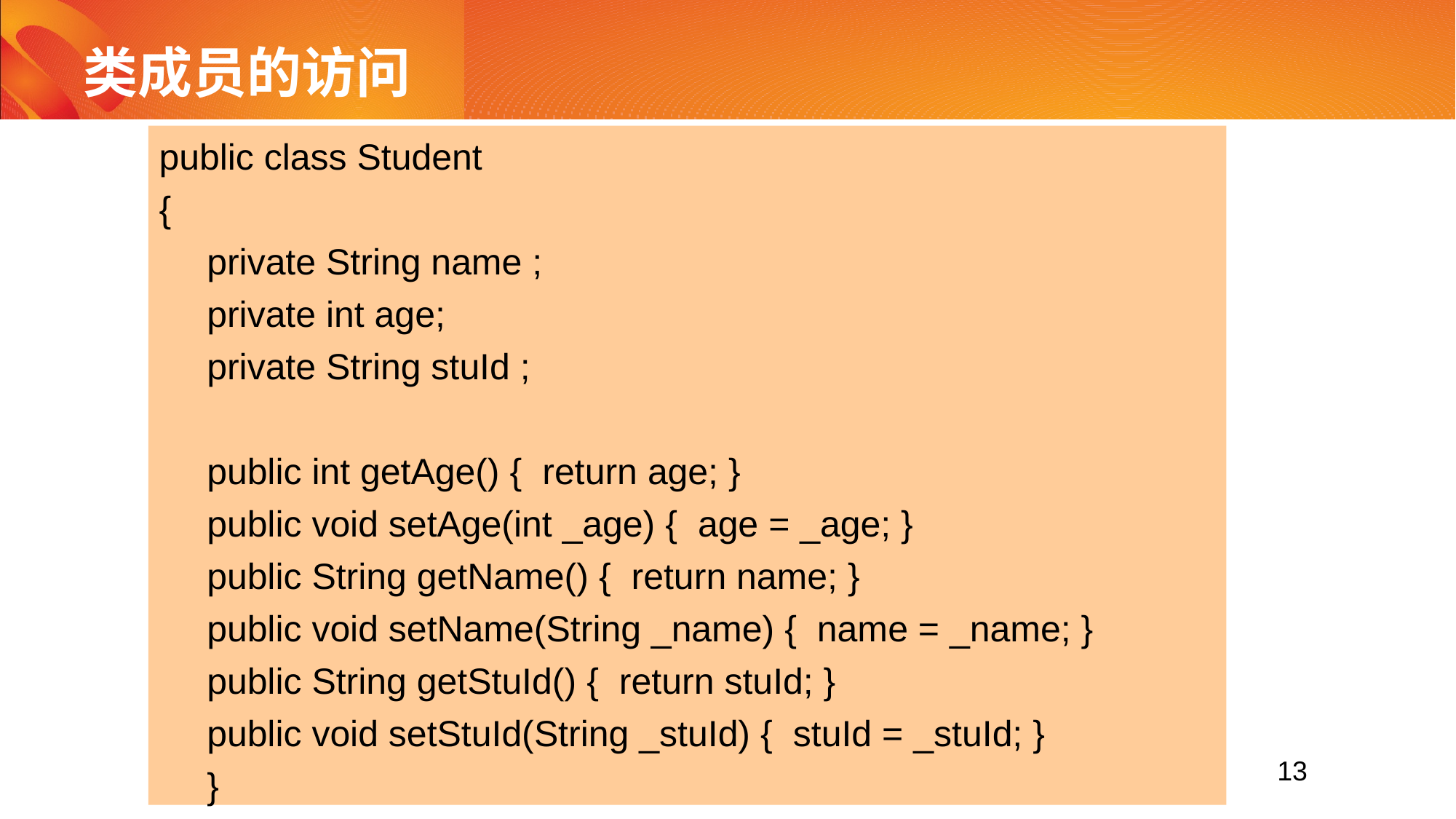

# 类成员的访问
public class Student
{
private String name ;
private int age;
private String stuId ;

public int getAge() {  return age; }
public void setAge(int _age) {  age = _age; }
public String getName() {  return name; }
public void setName(String _name) {  name = _name; }
public String getStuId() {  return stuId; }
public void setStuId(String _stuId) {  stuId = _stuId; }
}